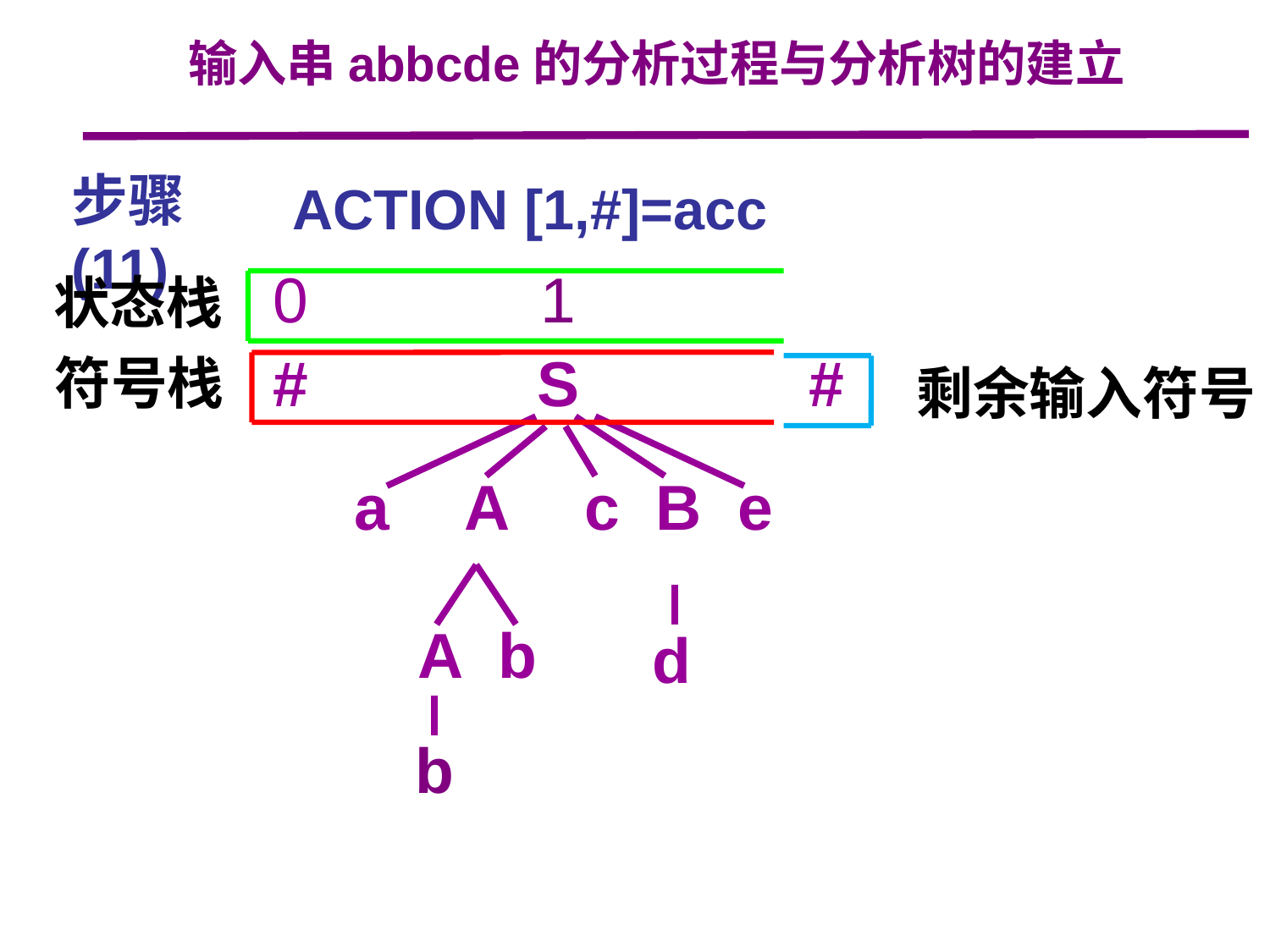

输入串abbcde的分析过程与分析树的建立

步骤(11)
ACTION [1,#]=acc
| 0 | 1 |  |
| --- | --- | --- |
| # | S | # |
状态栈
符号栈

剩余输入符号
| a | A | c | B | e |
| --- | --- | --- | --- | --- |
d
| A | b |
| --- | --- |
b